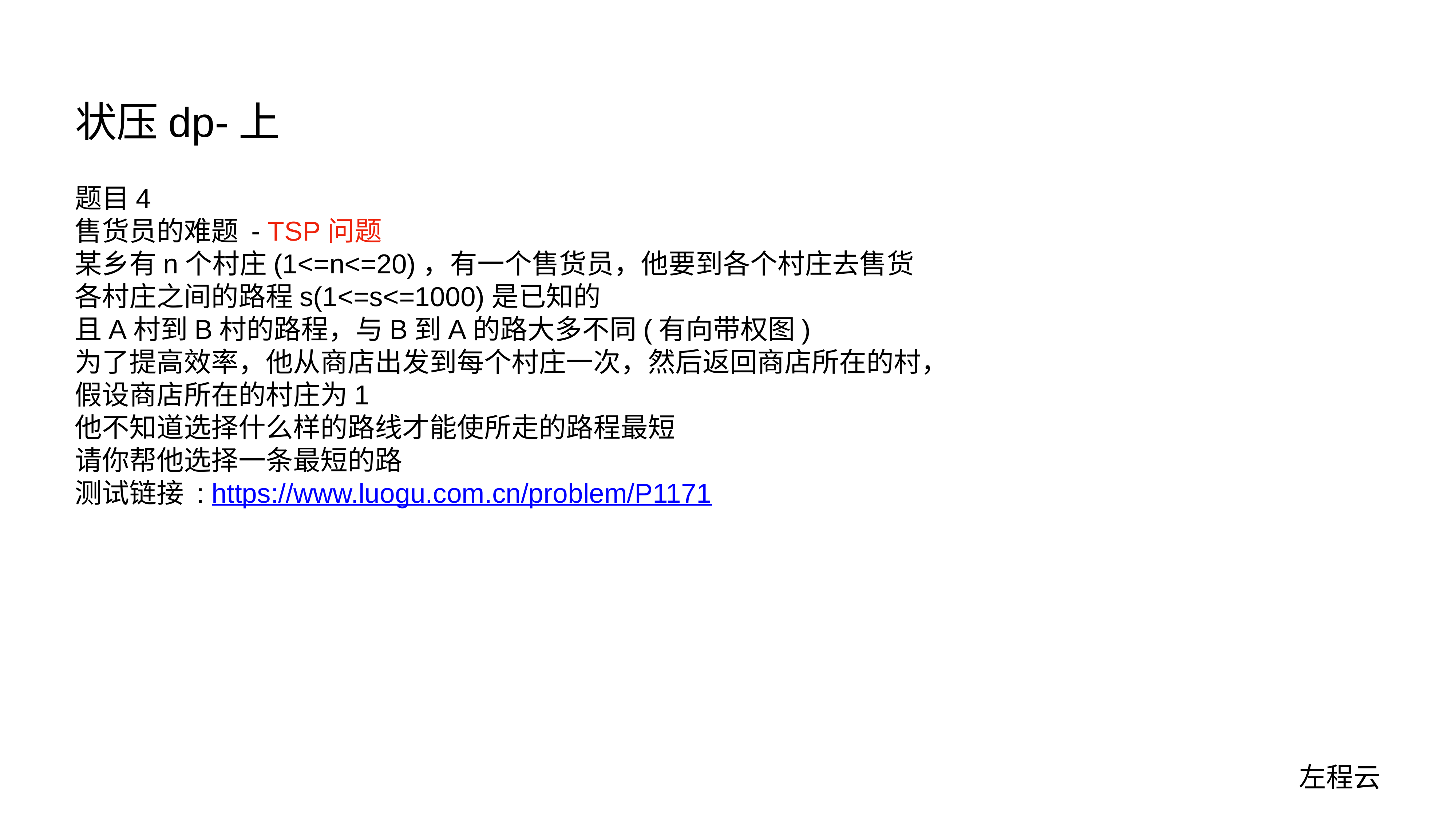

# 状压dp-上
题目4
售货员的难题 - TSP问题
某乡有n个村庄(1<=n<=20)，有一个售货员，他要到各个村庄去售货
各村庄之间的路程s(1<=s<=1000)是已知的
且A村到B村的路程，与B到A的路大多不同(有向带权图)
为了提高效率，他从商店出发到每个村庄一次，然后返回商店所在的村，
假设商店所在的村庄为1
他不知道选择什么样的路线才能使所走的路程最短
请你帮他选择一条最短的路
测试链接 : https://www.luogu.com.cn/problem/P1171
左程云